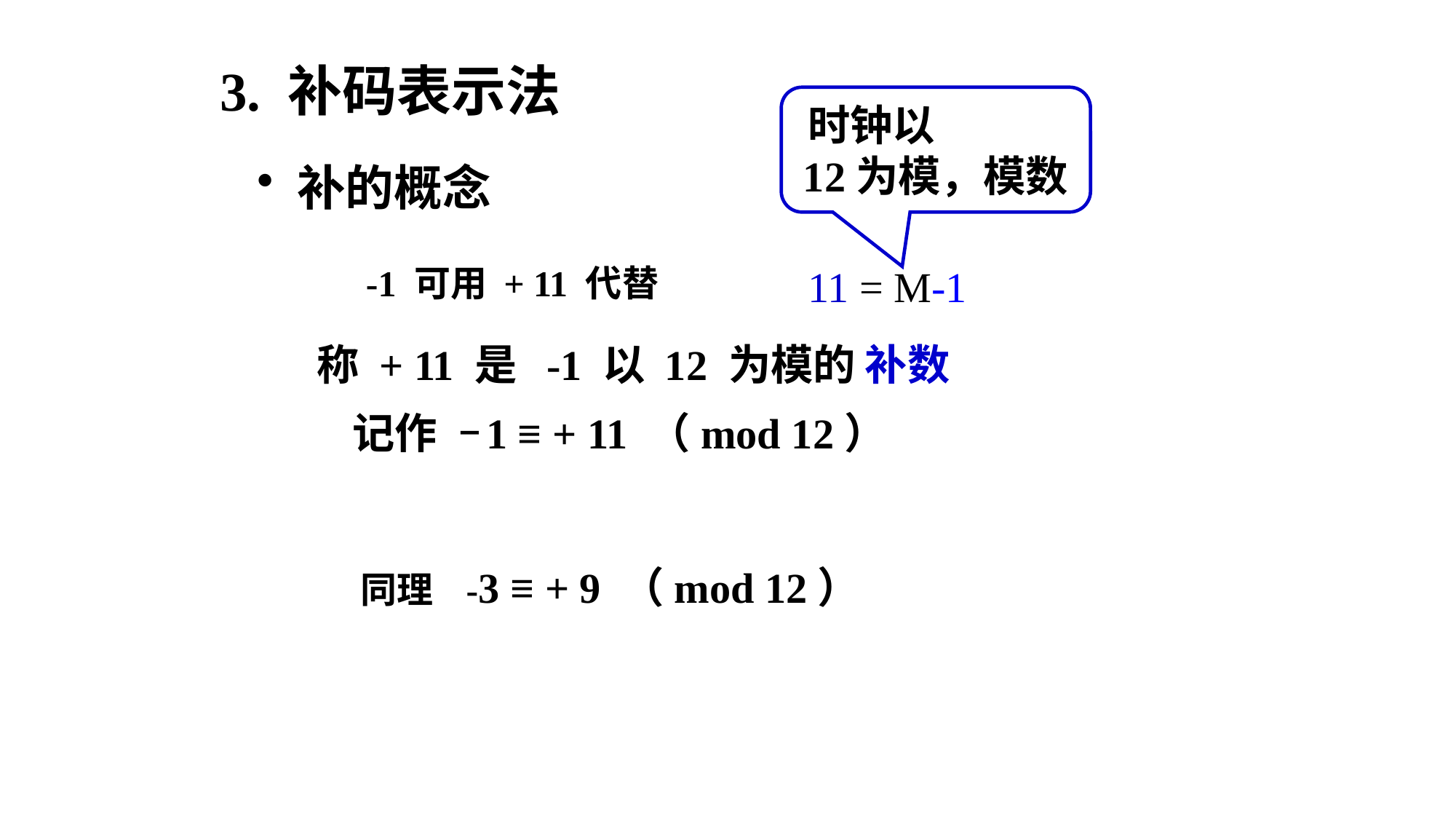

3. 补码表示法
 时钟以
 12为模，模数
 补的概念
-1 可用 + 11 代替
11 = M-1
称 + 11 是  -1 以 12 为模的 补数
记作    1 ≡ + 11 （mod 12）

同理   -3 ≡ + 9 （mod 12）